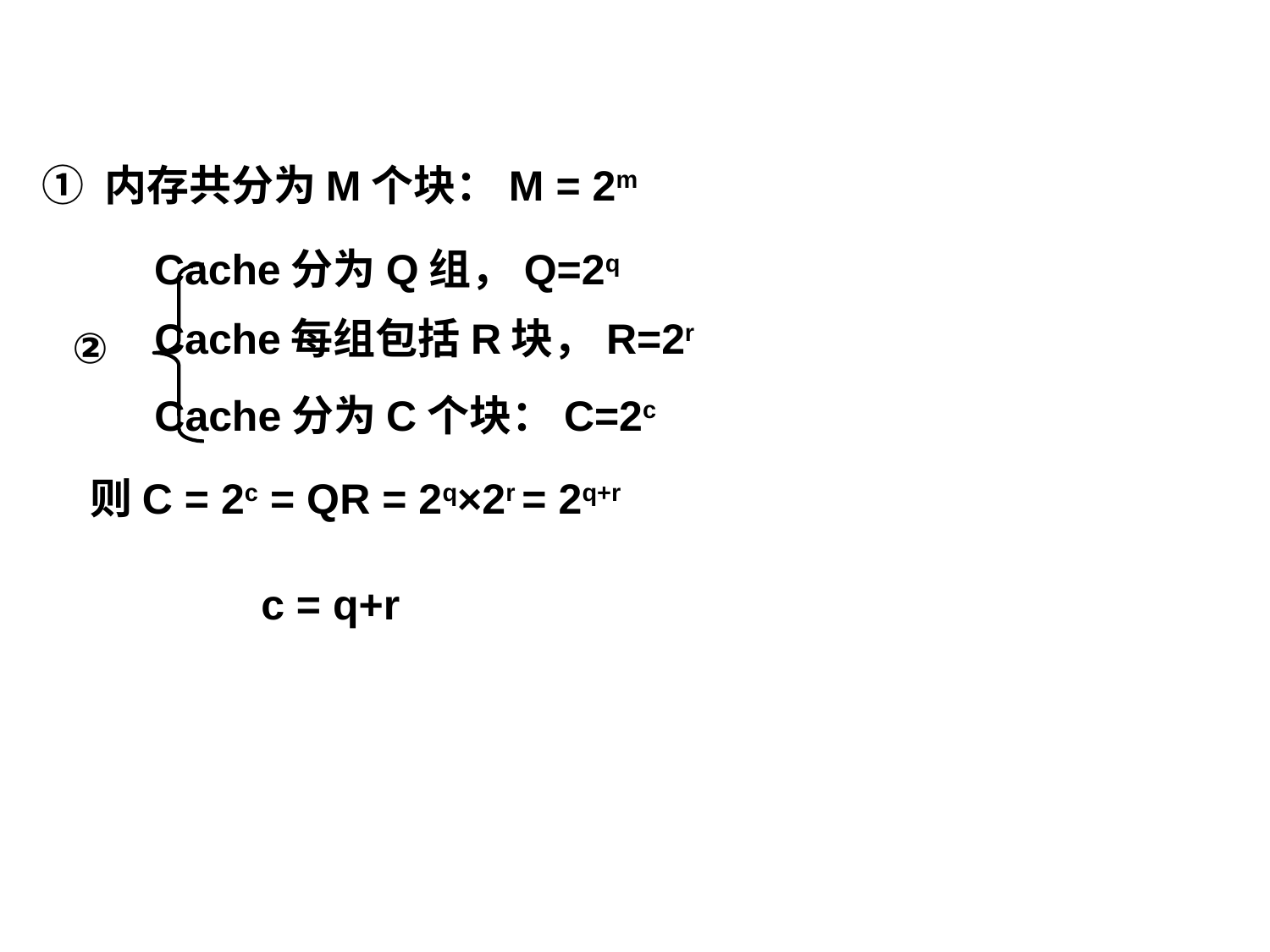

① 内存共分为M个块：M = 2m
Cache分为Q组，Q=2q

②
Cache每组包括R块，R=2r
Cache分为C个块：C=2c
则C = 2c = QR = 2q×2r = 2q+r
c = q+r